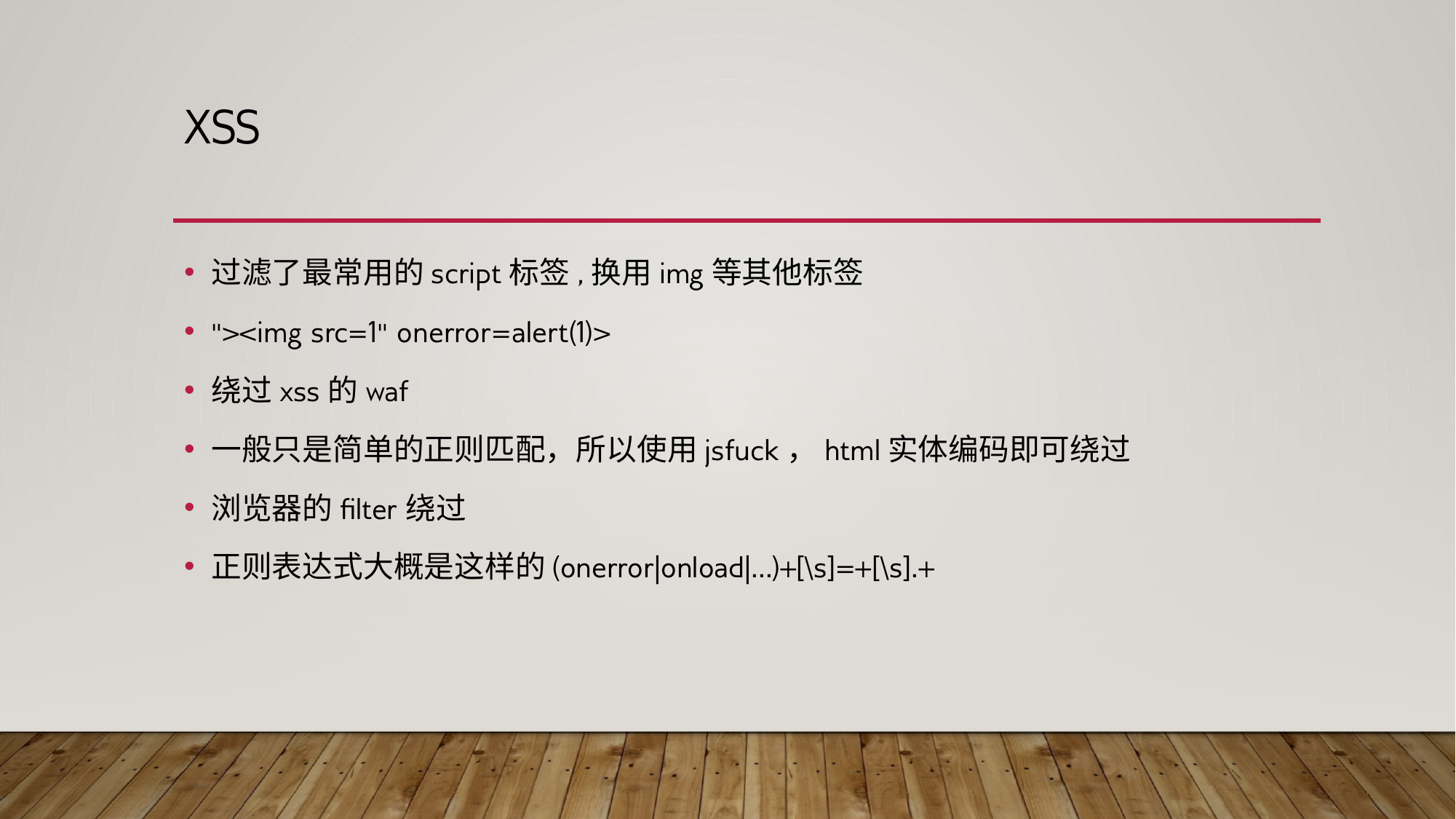

# xss
过滤了最常用的script标签,换用img等其他标签
"><img src=1" onerror=alert(1)>
绕过xss的waf
一般只是简单的正则匹配，所以使用jsfuck，html实体编码即可绕过
浏览器的filter绕过
正则表达式大概是这样的(onerror|onload|...)+[\s]=+[\s].+